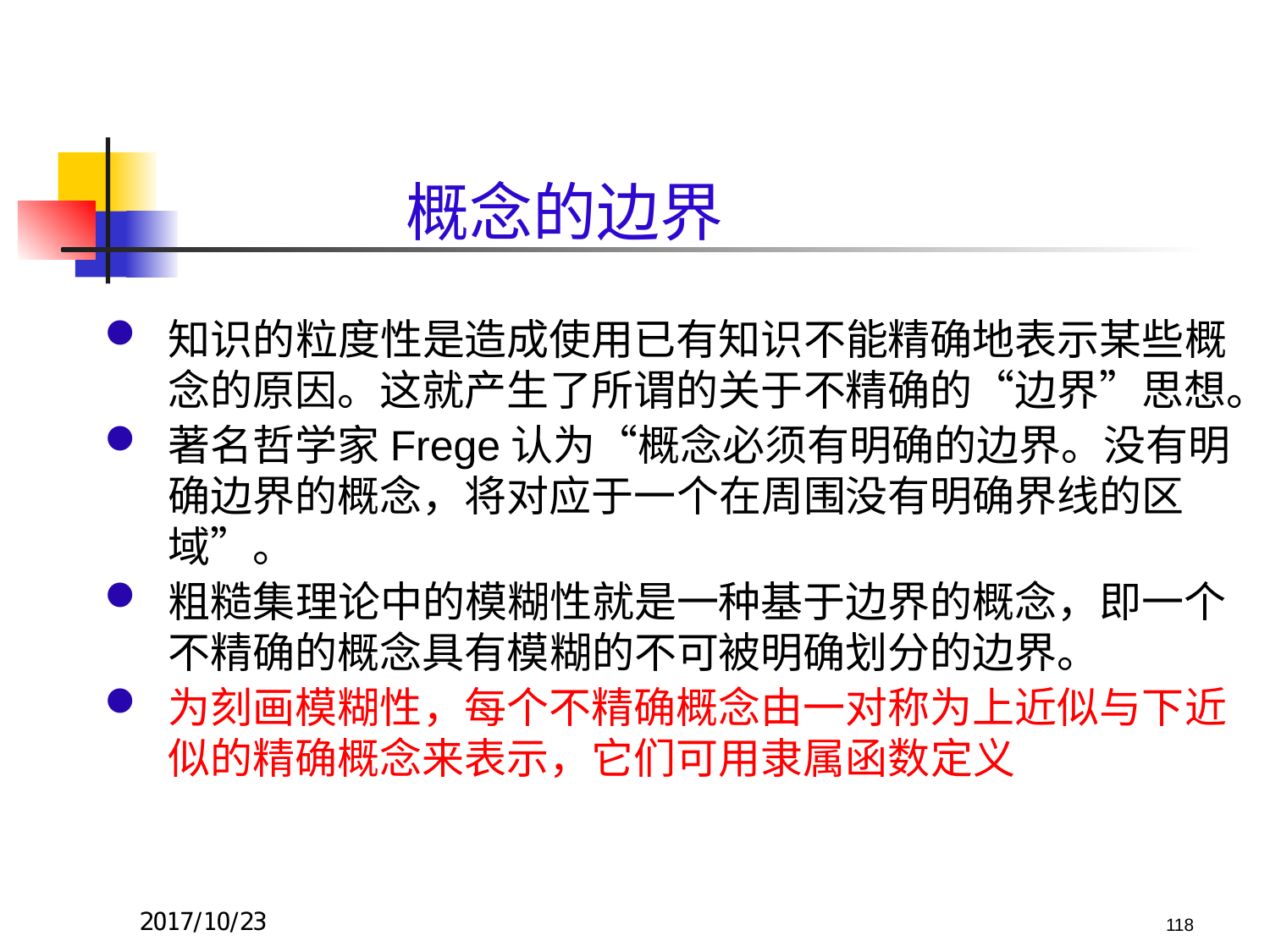

# 概念的边界
知识的粒度性是造成使用已有知识不能精确地表示某些概念的原因。这就产生了所谓的关于不精确的“边界”思想。
著名哲学家Frege认为“概念必须有明确的边界。没有明确边界的概念，将对应于一个在周围没有明确界线的区域”。
粗糙集理论中的模糊性就是一种基于边界的概念，即一个不精确的概念具有模糊的不可被明确划分的边界。
为刻画模糊性，每个不精确概念由一对称为上近似与下近似的精确概念来表示，它们可用隶属函数定义
2017/10/23
118